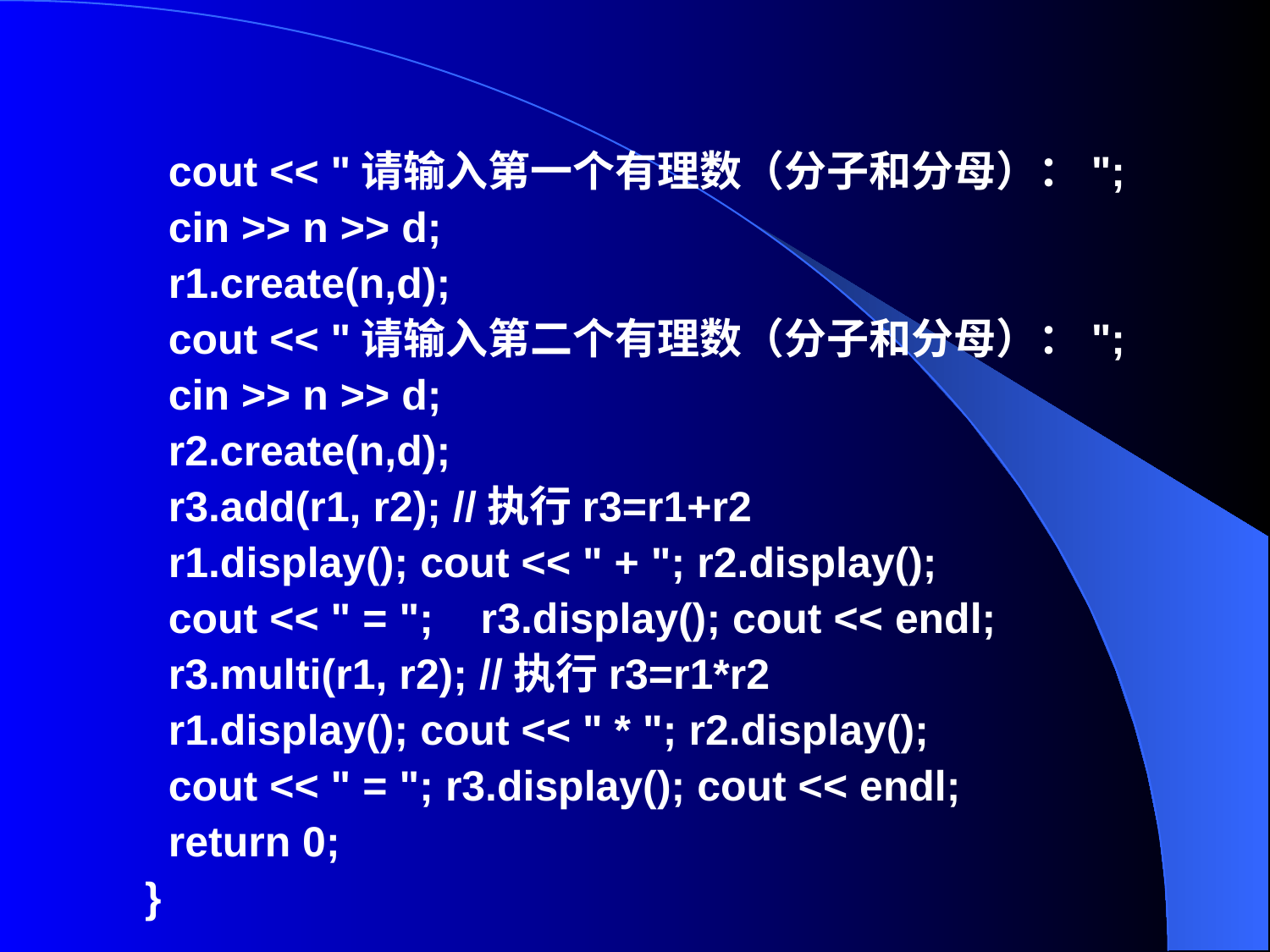

cout << "请输入第一个有理数（分子和分母）：";
  cin >> n >> d;
  r1.create(n,d);
  cout << "请输入第二个有理数（分子和分母）：";
  cin >> n >> d;
  r2.create(n,d);
  r3.add(r1, r2); //执行r3=r1+r2
  r1.display(); cout << " + "; r2.display();
  cout << " = ";    r3.display(); cout << endl;
  r3.multi(r1, r2); //执行r3=r1*r2
  r1.display(); cout << " * "; r2.display();
  cout << " = "; r3.display(); cout << endl;
  return 0;
}